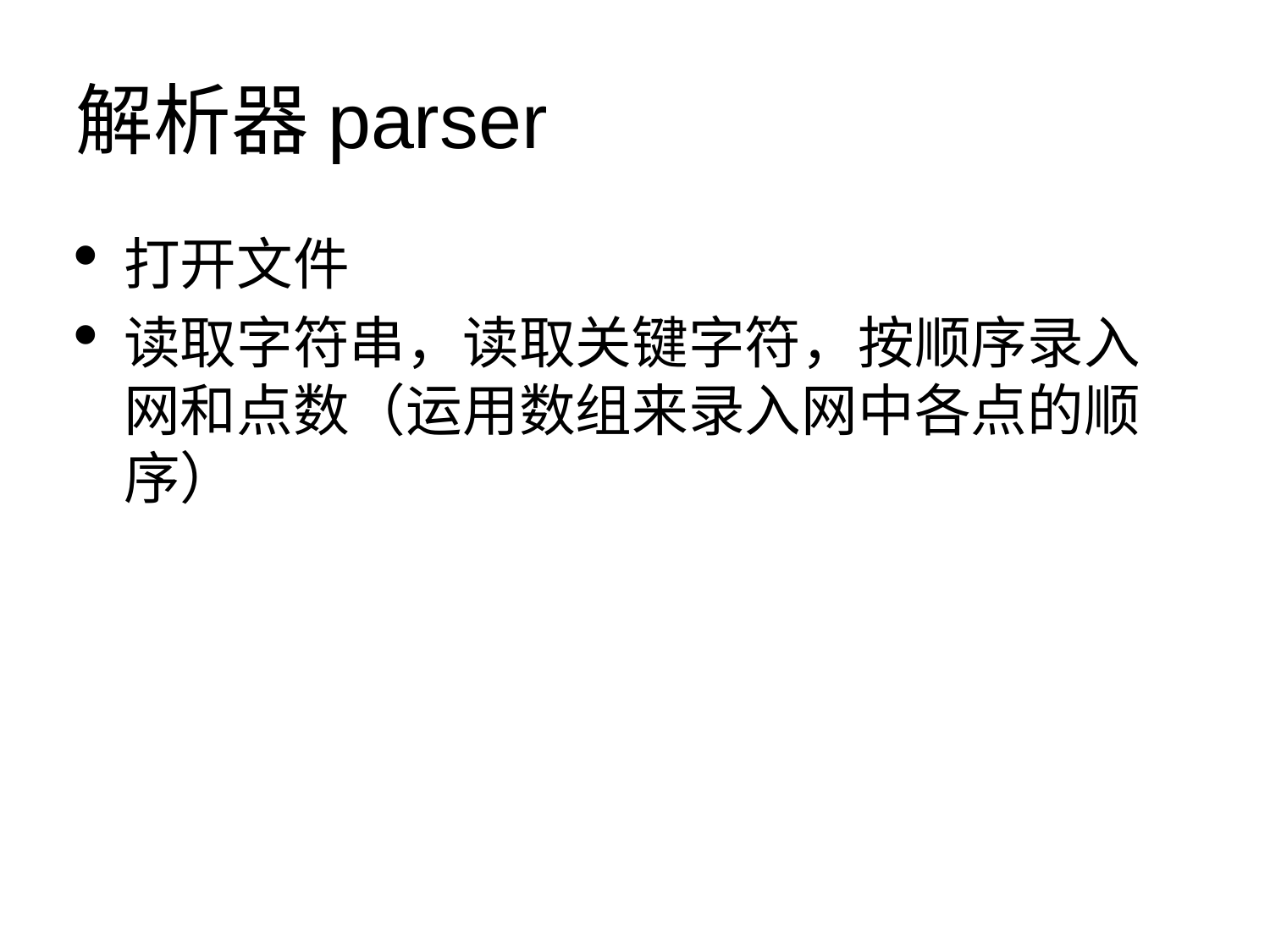

# 解析器parser
打开文件
读取字符串，读取关键字符，按顺序录入网和点数（运用数组来录入网中各点的顺序）